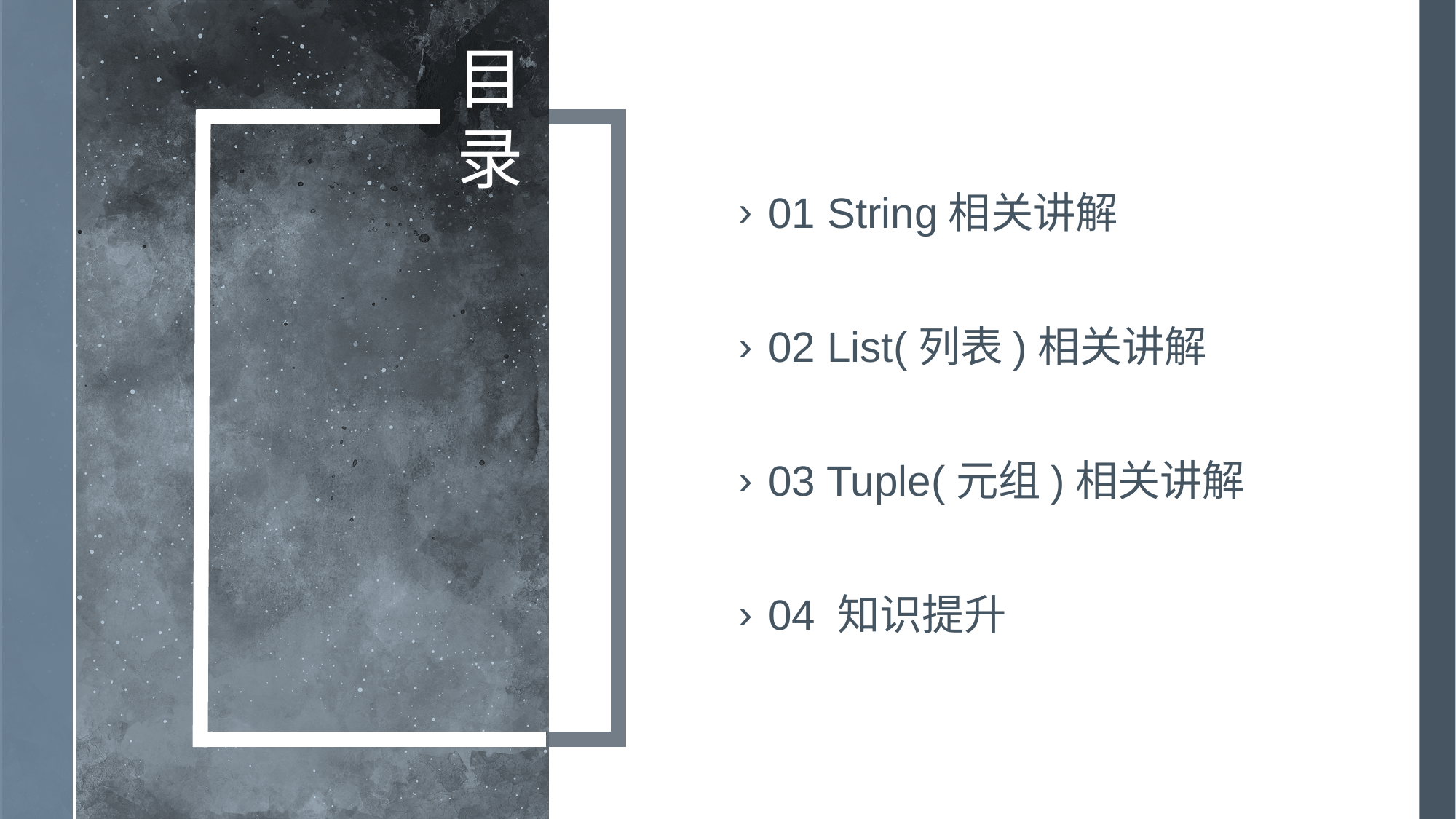

01 String相关讲解

02 List(列表)相关讲解

03 Tuple(元组)相关讲解

04 知识提升